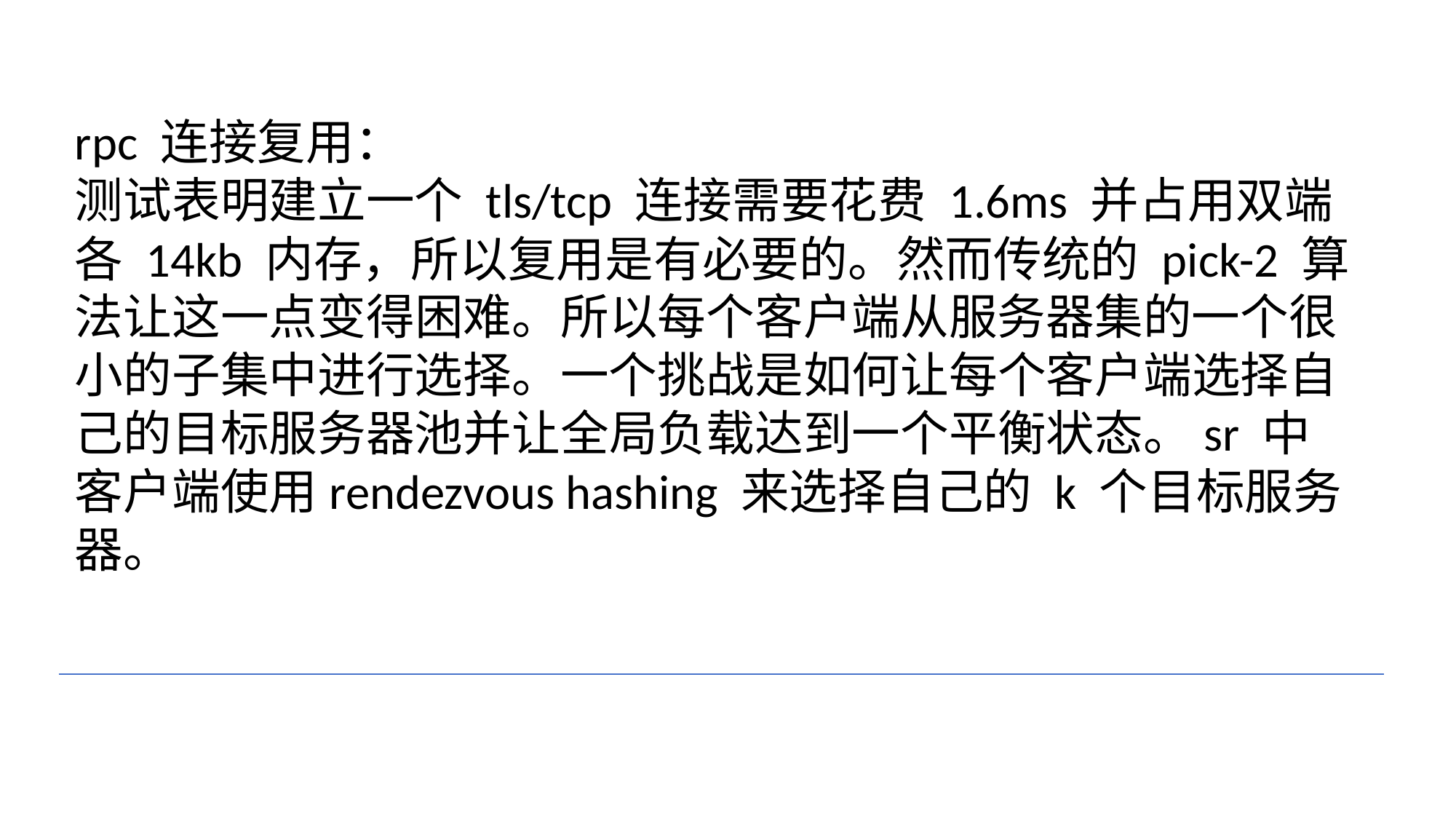

rpc 连接复用：
测试表明建立一个 tls/tcp 连接需要花费 1.6ms 并占用双端各 14kb 内存，所以复用是有必要的。然而传统的 pick-2 算法让这一点变得困难。所以每个客户端从服务器集的一个很小的子集中进行选择。一个挑战是如何让每个客户端选择自己的目标服务器池并让全局负载达到一个平衡状态。sr 中客户端使用rendezvous hashing 来选择自己的 k 个目标服务器。